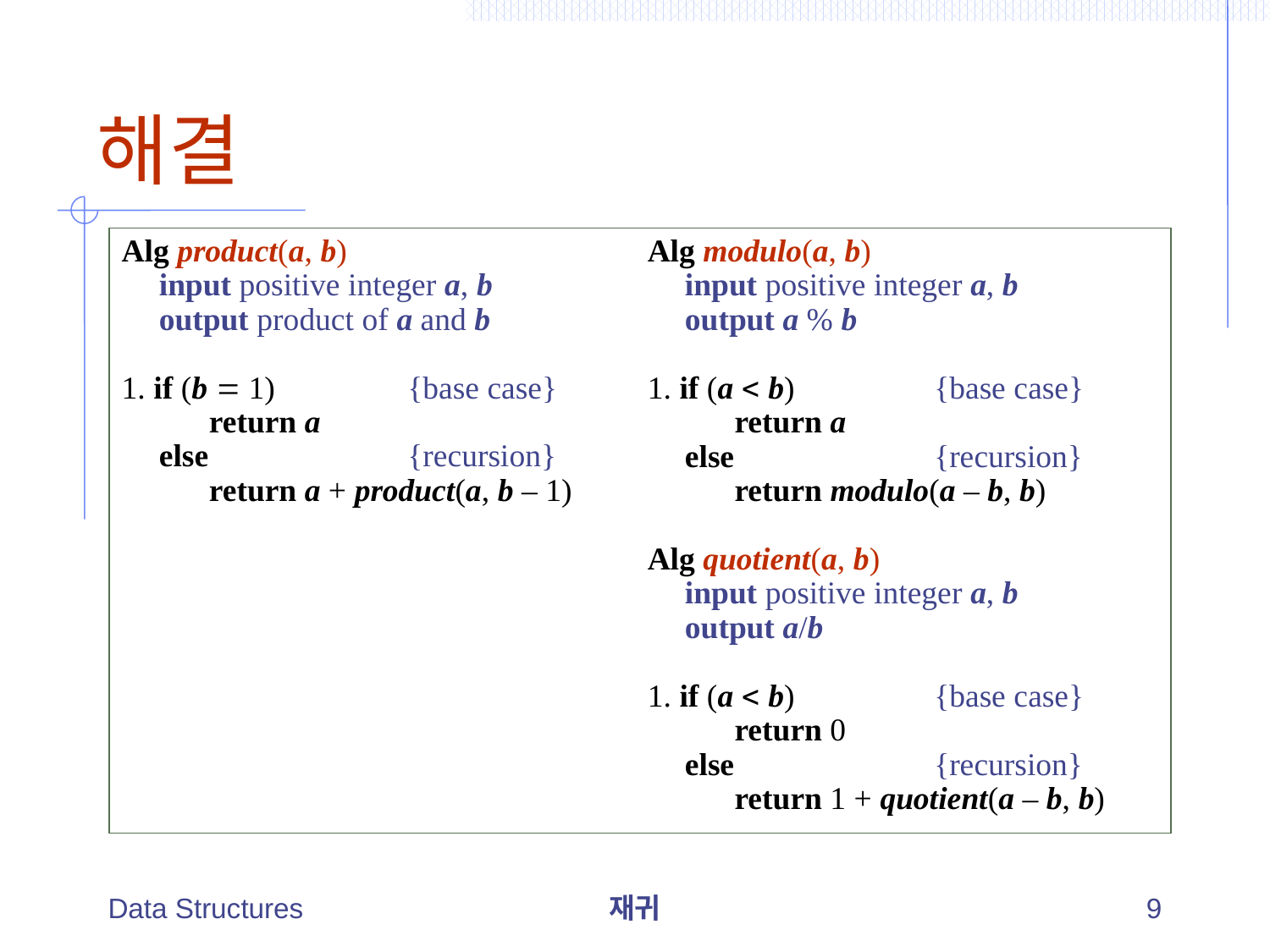

# 해결

Alg product(a, b)
	input positive integer a, b
	output product of a and b

1. if (b = 1)			{base case}
		return a
	else					{recursion}
		return a + product(a, b – 1)
Alg modulo(a, b)
	input positive integer a, b
	output a % b

1. if (a < b)			{base case}
		return a
	else					{recursion}
		return modulo(a – b, b)

Alg quotient(a, b)
	input positive integer a, b
	output a/b

1. if (a < b)			{base case}
		return 0
	else					{recursion}
		return 1 + quotient(a – b, b)
Data Structures
재귀
9